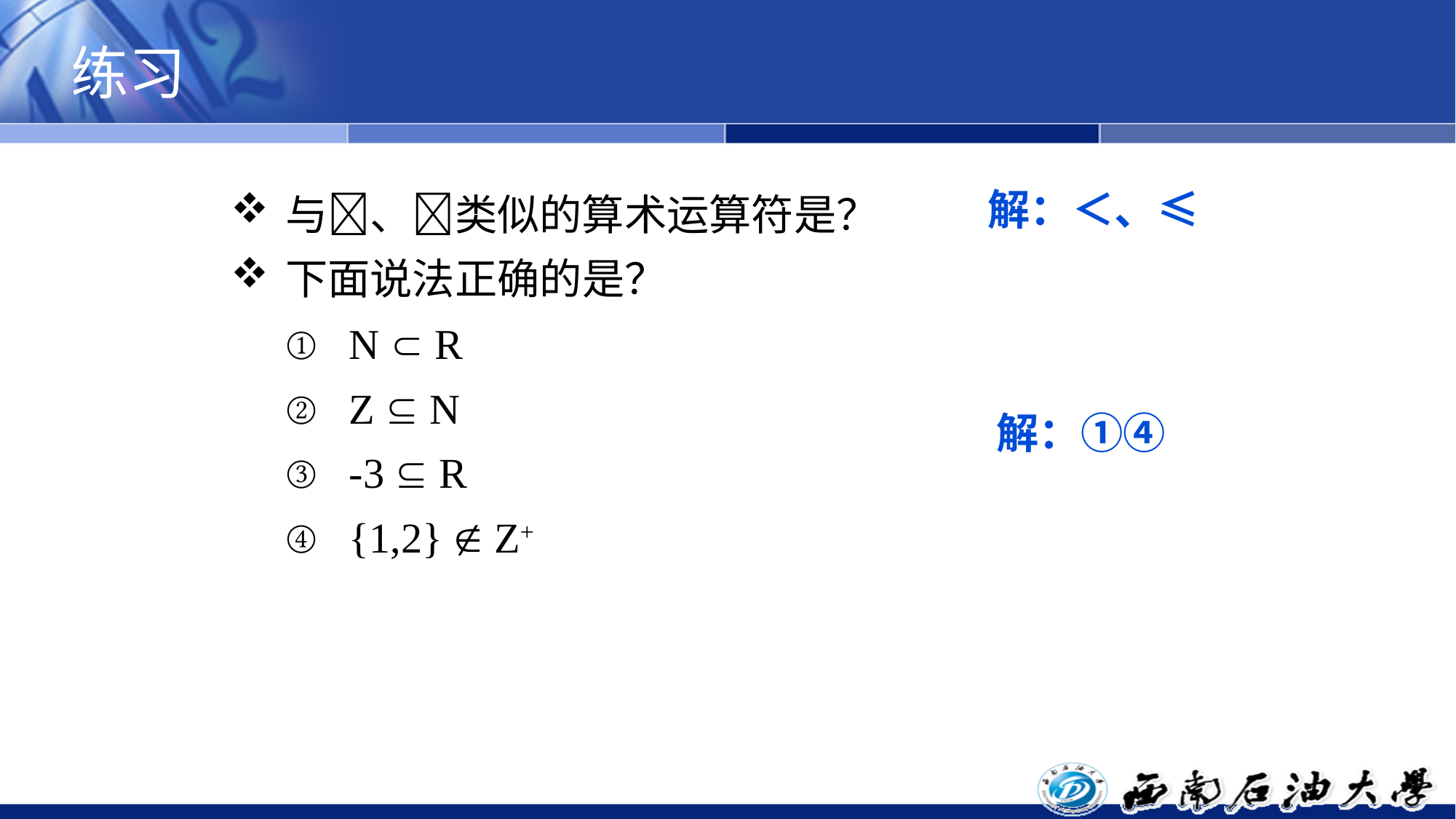

# 练习
与⊂、⊆类似的算术运算符是？
下面说法正确的是？
N ⊂ R
Z ⊆ N
-3 ⊆ R
{1,2} ∉ Z+
解：＜、≤
解：①④